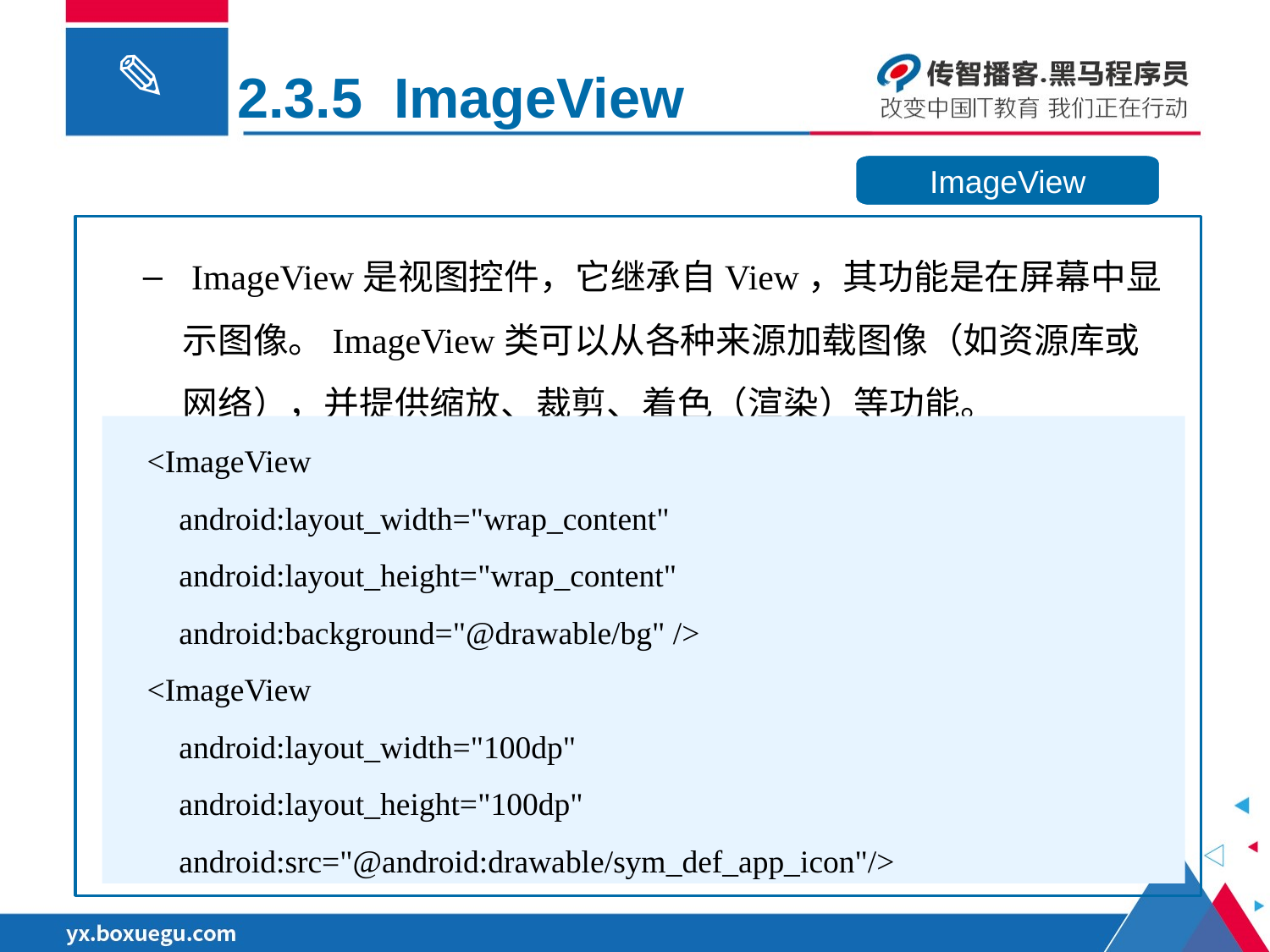

2.3.5  ImageView

ImageView

 ImageView是视图控件，它继承自View，其功能是在屏幕中显示图像。ImageView类可以从各种来源加载图像（如资源库或网络），并提供缩放、裁剪、着色（渲染）等功能。
    <ImageView
        android:layout_width="wrap_content"
        android:layout_height="wrap_content"
        android:background="@drawable/bg" />
    <ImageView
        android:layout_width="100dp"
        android:layout_height="100dp"
        android:src="@android:drawable/sym_def_app_icon"/>